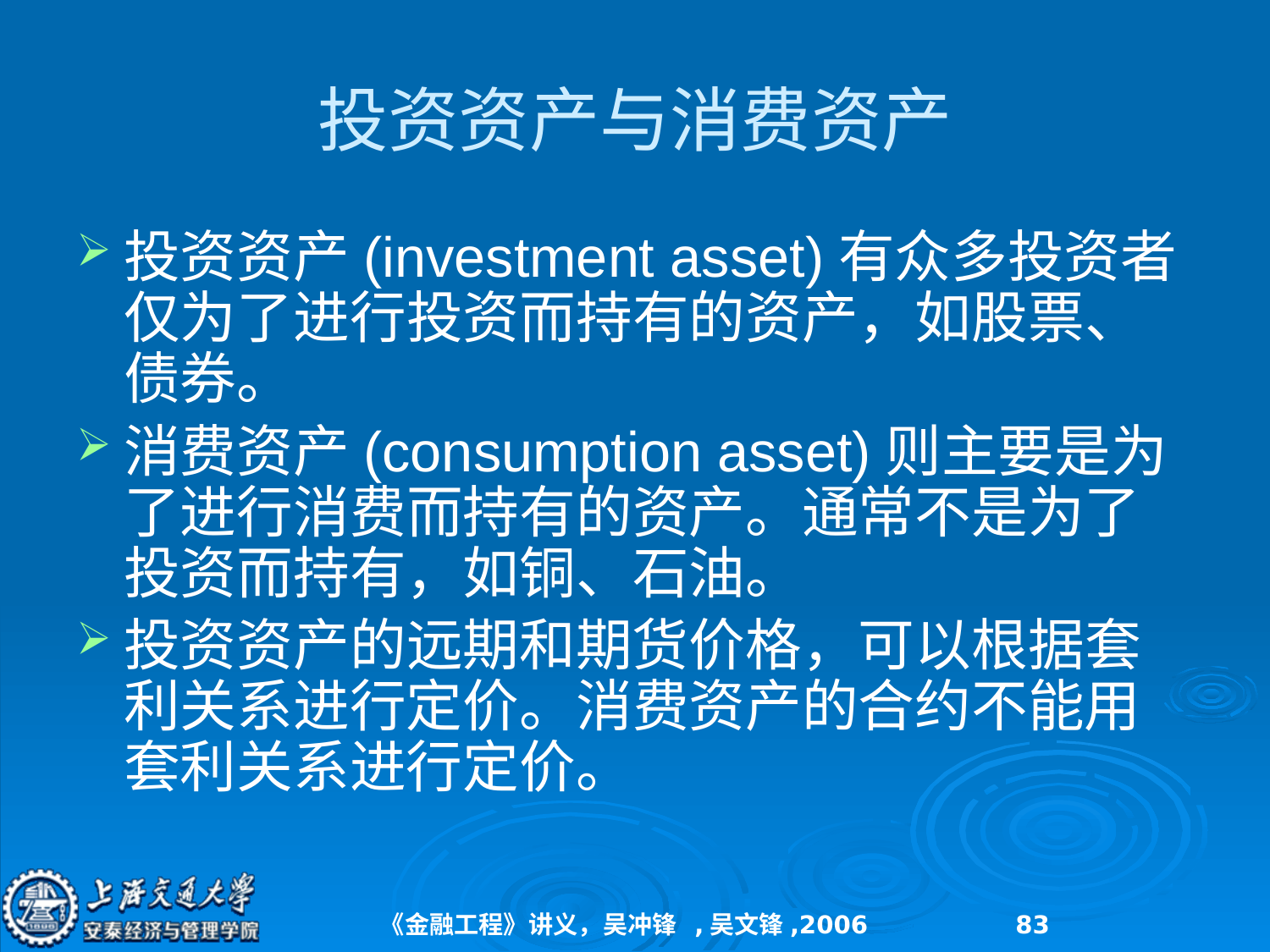

# 投资资产与消费资产
投资资产(investment asset)有众多投资者仅为了进行投资而持有的资产，如股票、债券。
消费资产(consumption asset)则主要是为了进行消费而持有的资产。通常不是为了投资而持有，如铜、石油。
投资资产的远期和期货价格，可以根据套利关系进行定价。消费资产的合约不能用套利关系进行定价。